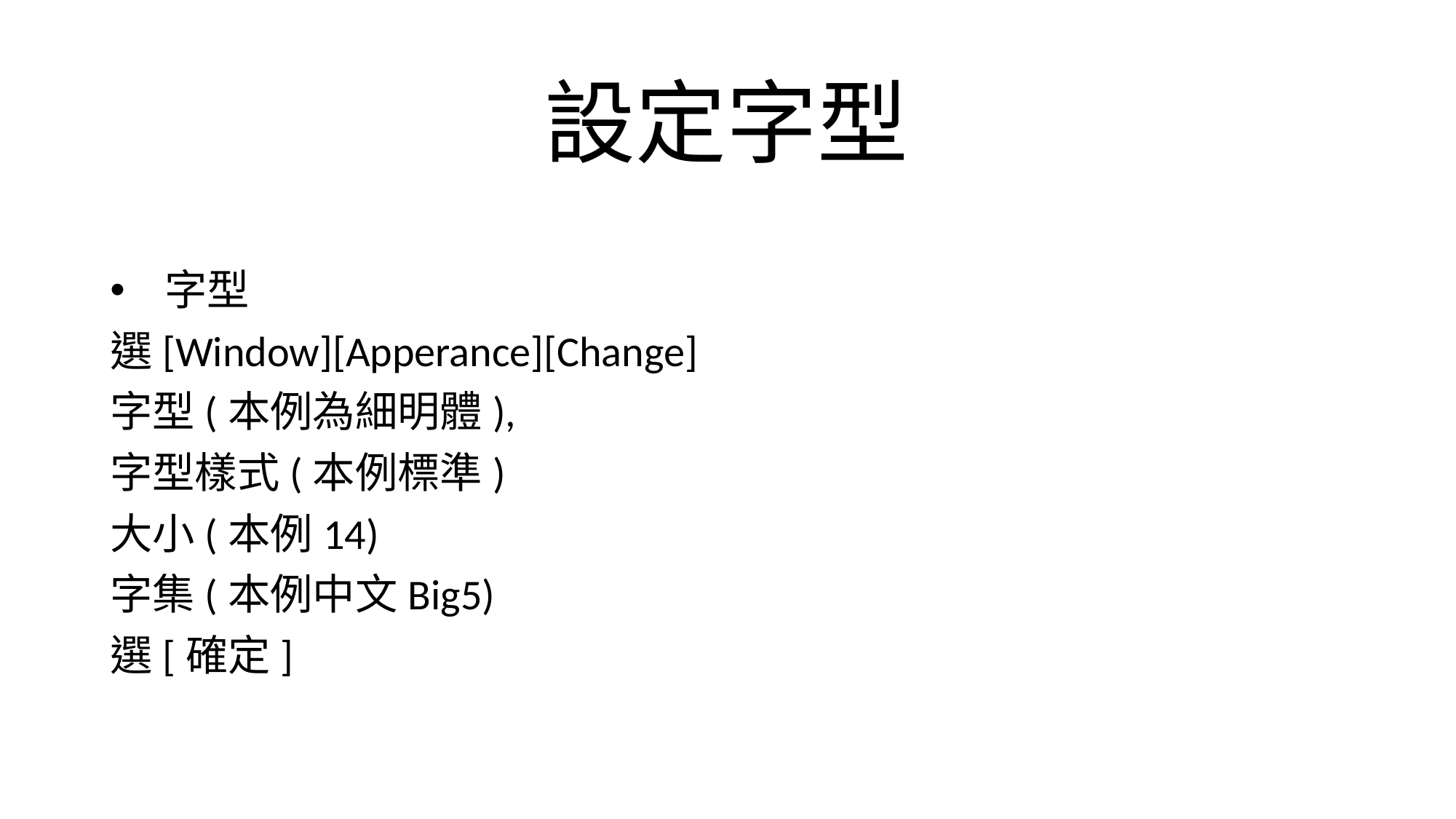

# 設定字型
字型
選[Window][Apperance][Change]
字型(本例為細明體),
字型樣式(本例標準)
大小(本例14)
字集(本例中文Big5)
選[確定]